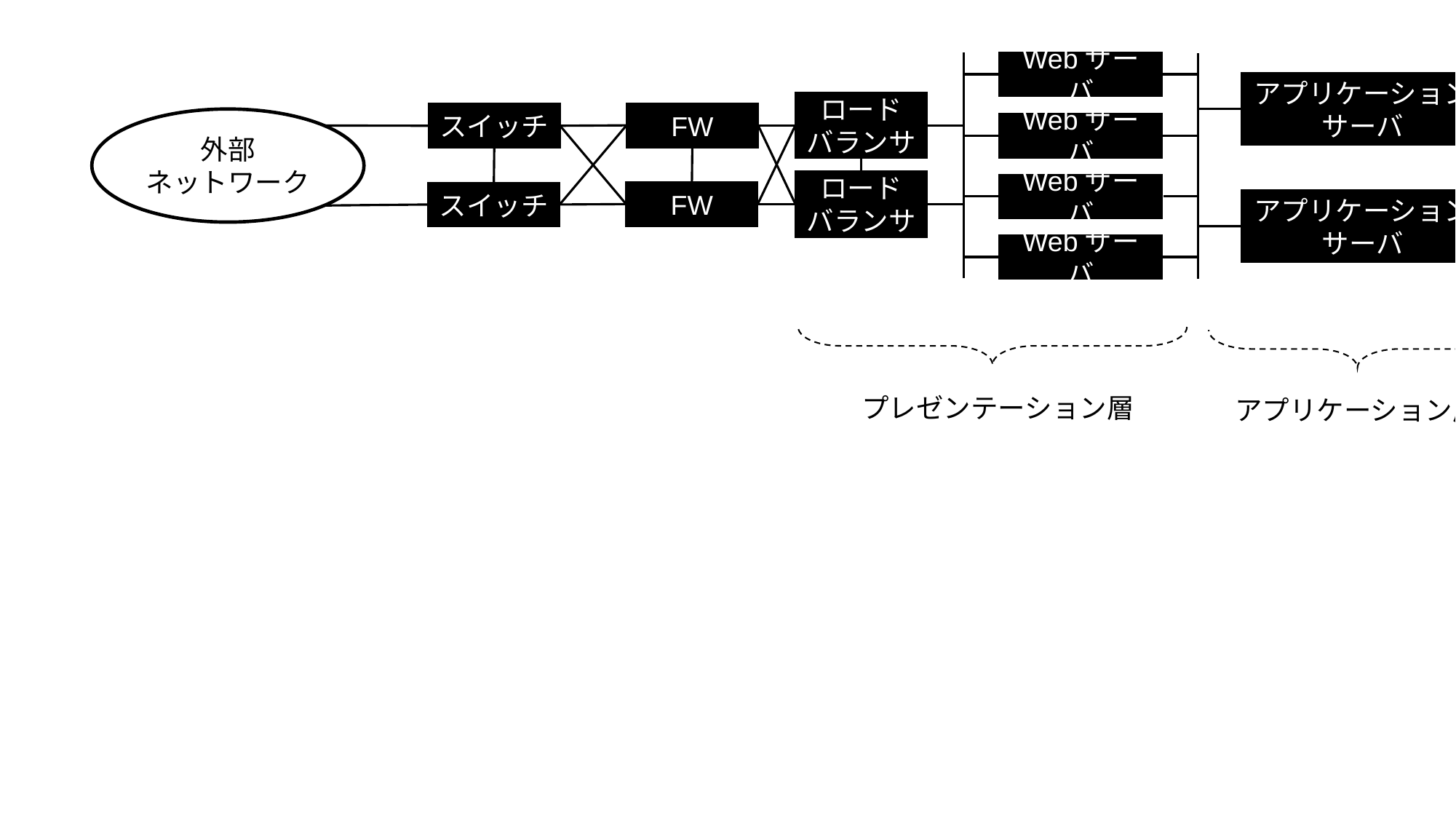

Webサーバ
Webサーバ
Webサーバ
Webサーバ
アプリケーションサーバ
ロード
バランサ
ロード
バランサ
FW
スイッチ
外部
ネットワーク
データ
ベース

FW
スイッチ
アプリケーションサーバ

プレゼンテーション層
アプリケーション層
データベース層